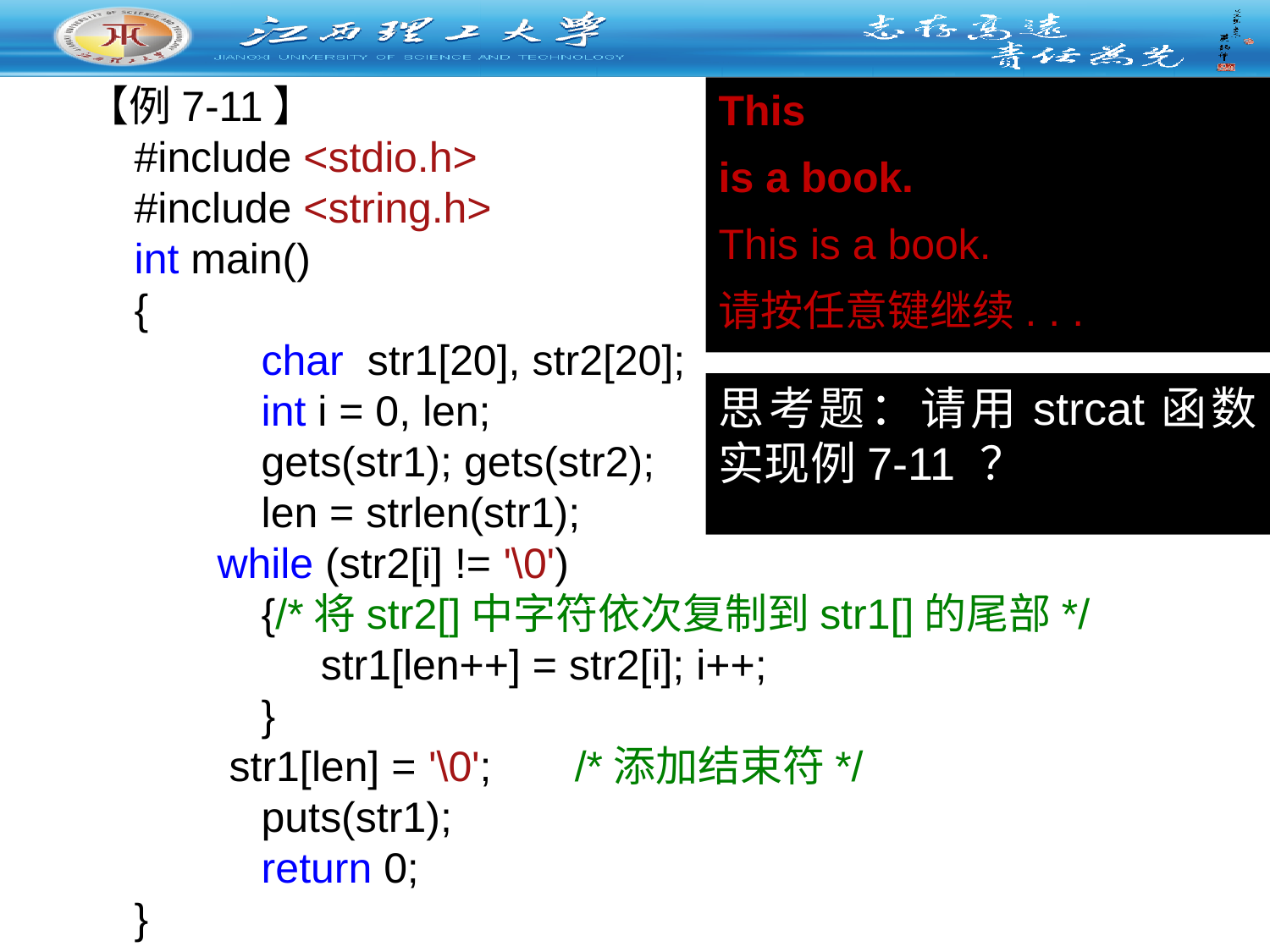

【例7-11】
#include <stdio.h>
#include <string.h>
int main()
{
 	char  str1[20], str2[20];
 	int i = 0, len;
 	gets(str1); gets(str2);
 	len = strlen(str1);
       while (str2[i] != '\0')
 	{/*将str2[]中字符依次复制到str1[]的尾部*/
 	     str1[len++] = str2[i]; i++;
 	}
        str1[len] = '\0';       /*添加结束符*/
 	puts(str1);
 	return 0;
}

This
is a book.
This is a book.
请按任意键继续. . .

思考题：请用strcat函数实现例7-11 ？